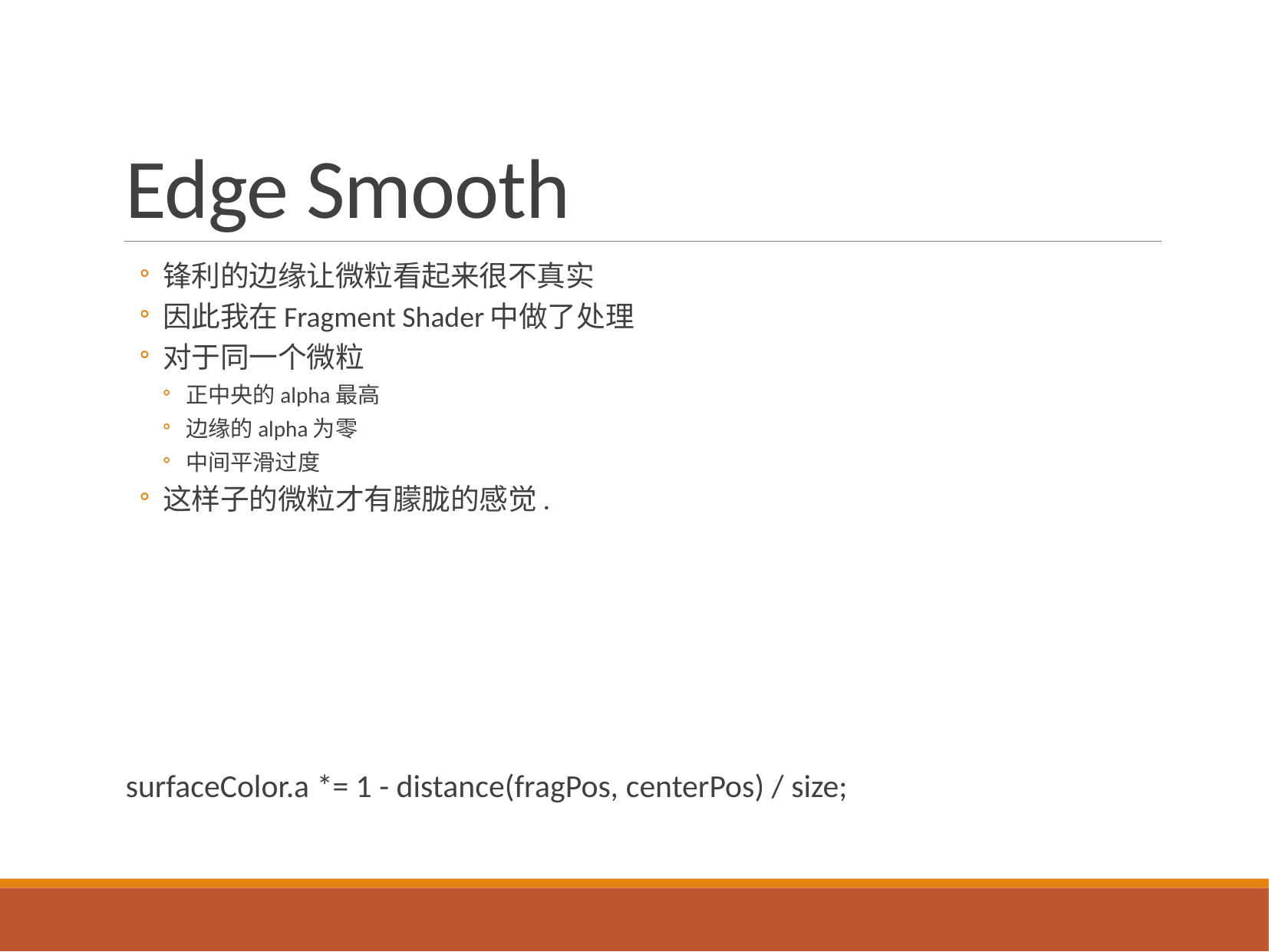

# Edge Smooth
锋利的边缘让微粒看起来很不真实
因此我在Fragment Shader中做了处理
对于同一个微粒
正中央的alpha最高
边缘的alpha为零
中间平滑过度
这样子的微粒才有朦胧的感觉.

surfaceColor.a *= 1 - distance(fragPos, centerPos) / size;